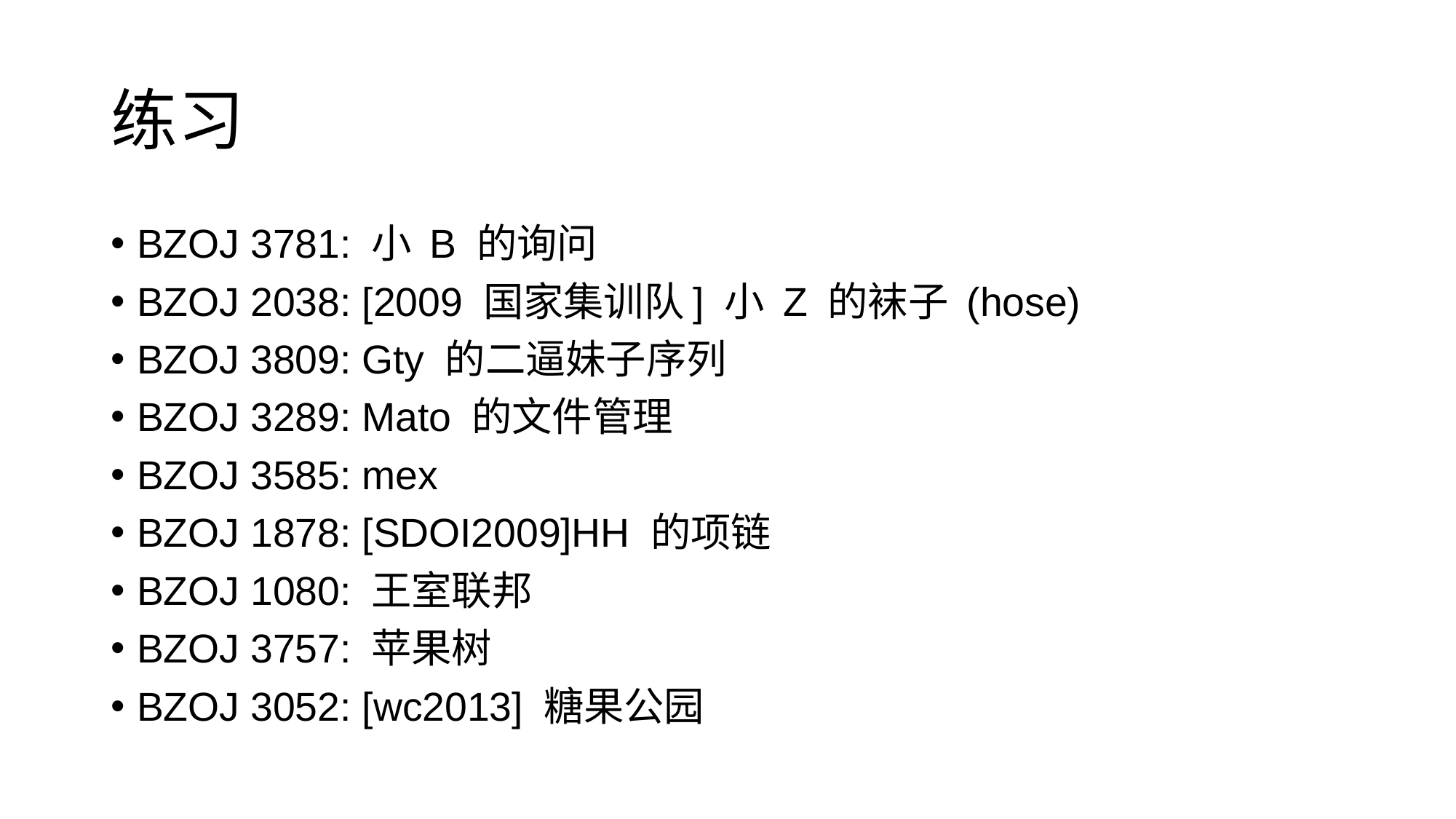

# 练习
BZOJ 3781: 小 B 的询问
BZOJ 2038: [2009 国家集训队] 小 Z 的袜子 (hose)
BZOJ 3809: Gty 的二逼妹子序列
BZOJ 3289: Mato 的文件管理
BZOJ 3585: mex
BZOJ 1878: [SDOI2009]HH 的项链
BZOJ 1080: 王室联邦
BZOJ 3757: 苹果树
BZOJ 3052: [wc2013] 糖果公园